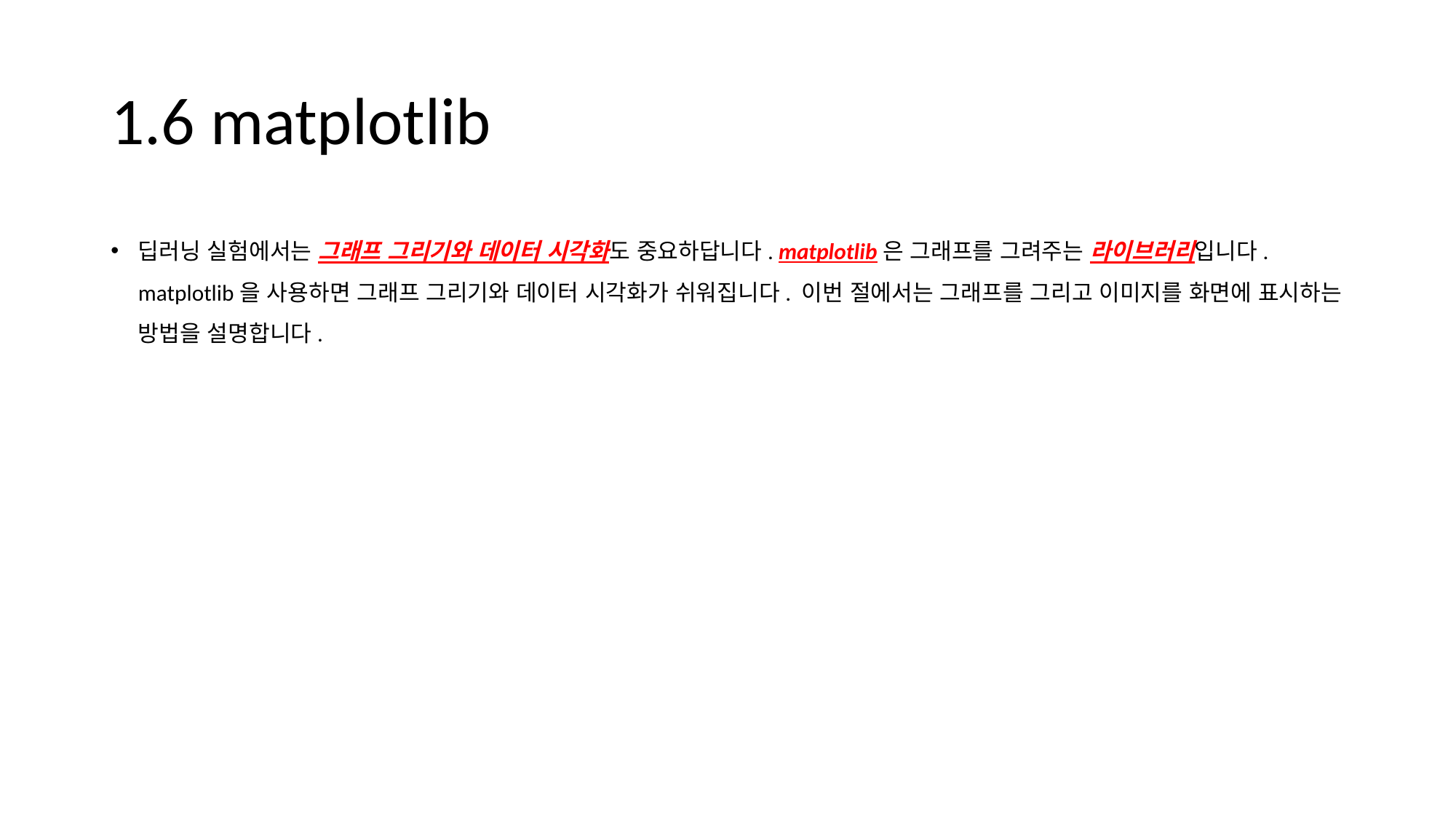

# 1.6 matplotlib
딥러닝 실험에서는 그래프 그리기와 데이터 시각화도 중요하답니다. matplotlib은 그래프를 그려주는 라이브러리입니다. matplotlib을 사용하면 그래프 그리기와 데이터 시각화가 쉬워집니다. 이번 절에서는 그래프를 그리고 이미지를 화면에 표시하는 방법을 설명합니다.